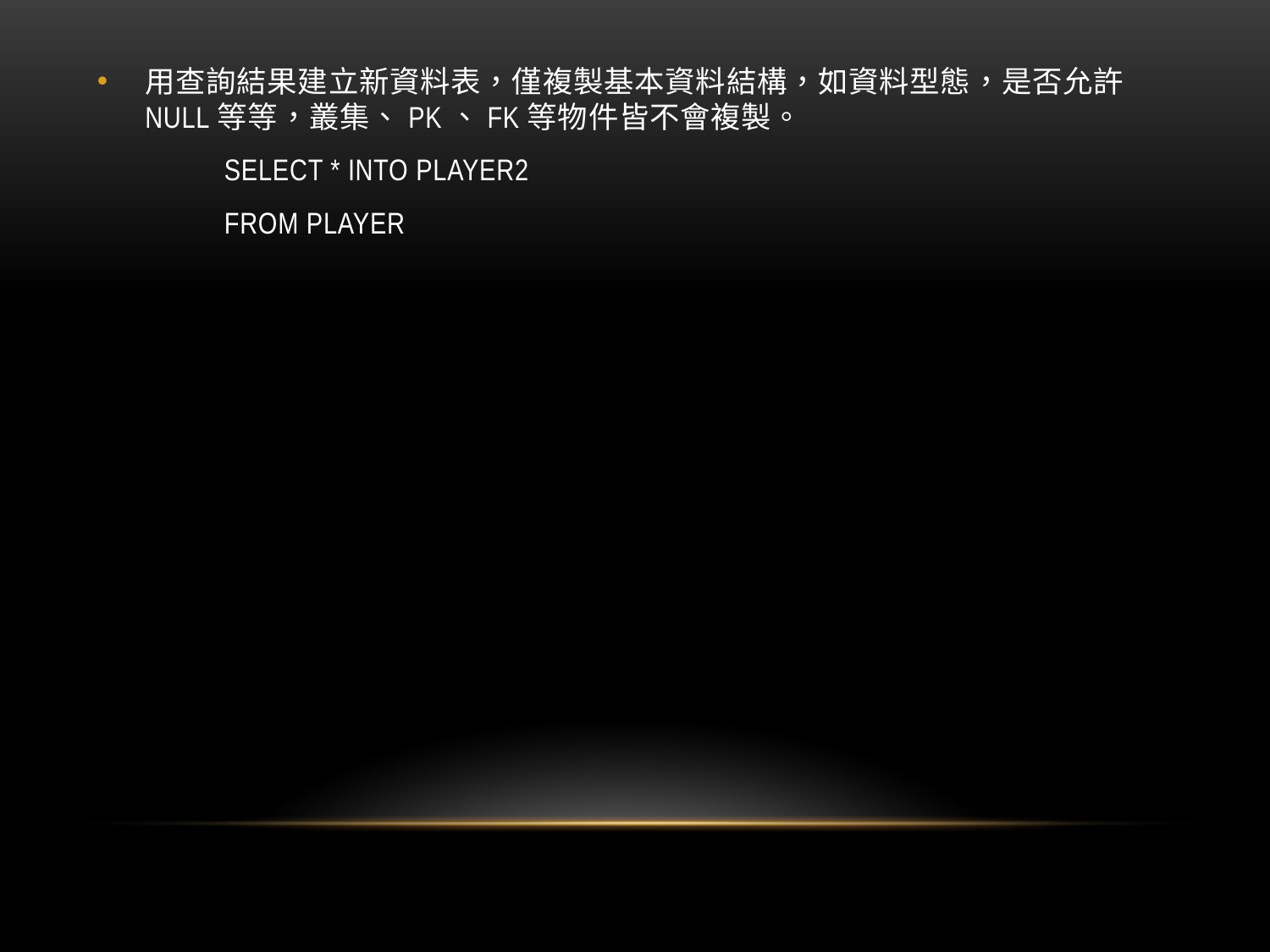

用查詢結果建立新資料表，僅複製基本資料結構，如資料型態，是否允許NULL等等，叢集、PK、FK等物件皆不會複製。
	SELECT * INTO PLAYER2
	FROM PLAYER